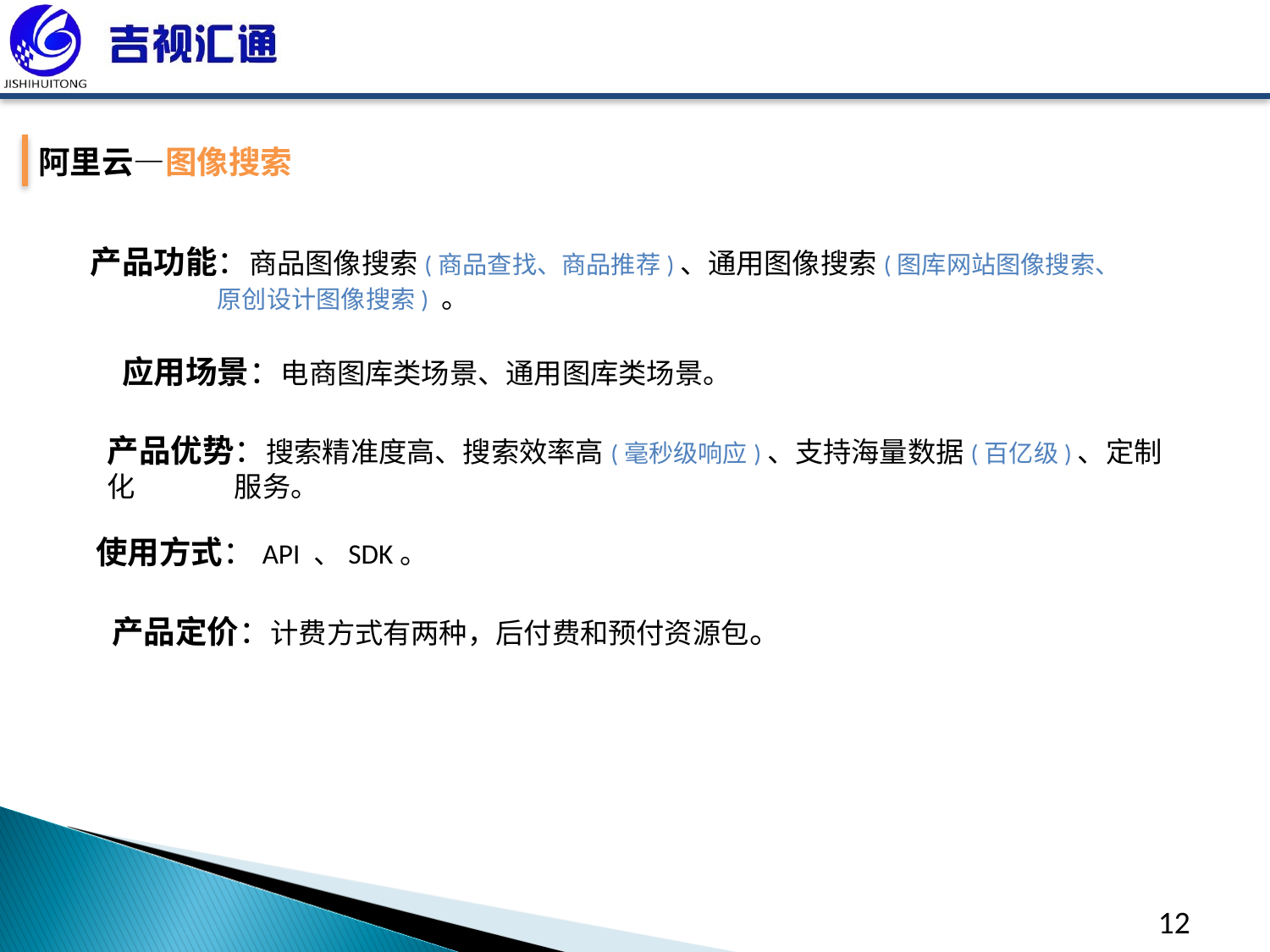

阿里云—图像搜索
产品功能：商品图像搜索(商品查找、商品推荐)、通用图像搜索(图库网站图像搜索、
	原创设计图像搜索) 。
应用场景：电商图库类场景、通用图库类场景。
产品优势：搜索精准度高、搜索效率高(毫秒级响应)、支持海量数据(百亿级)、定制化	服务。
使用方式：API 、SDK。
产品定价：计费方式有两种，后付费和预付资源包。
12